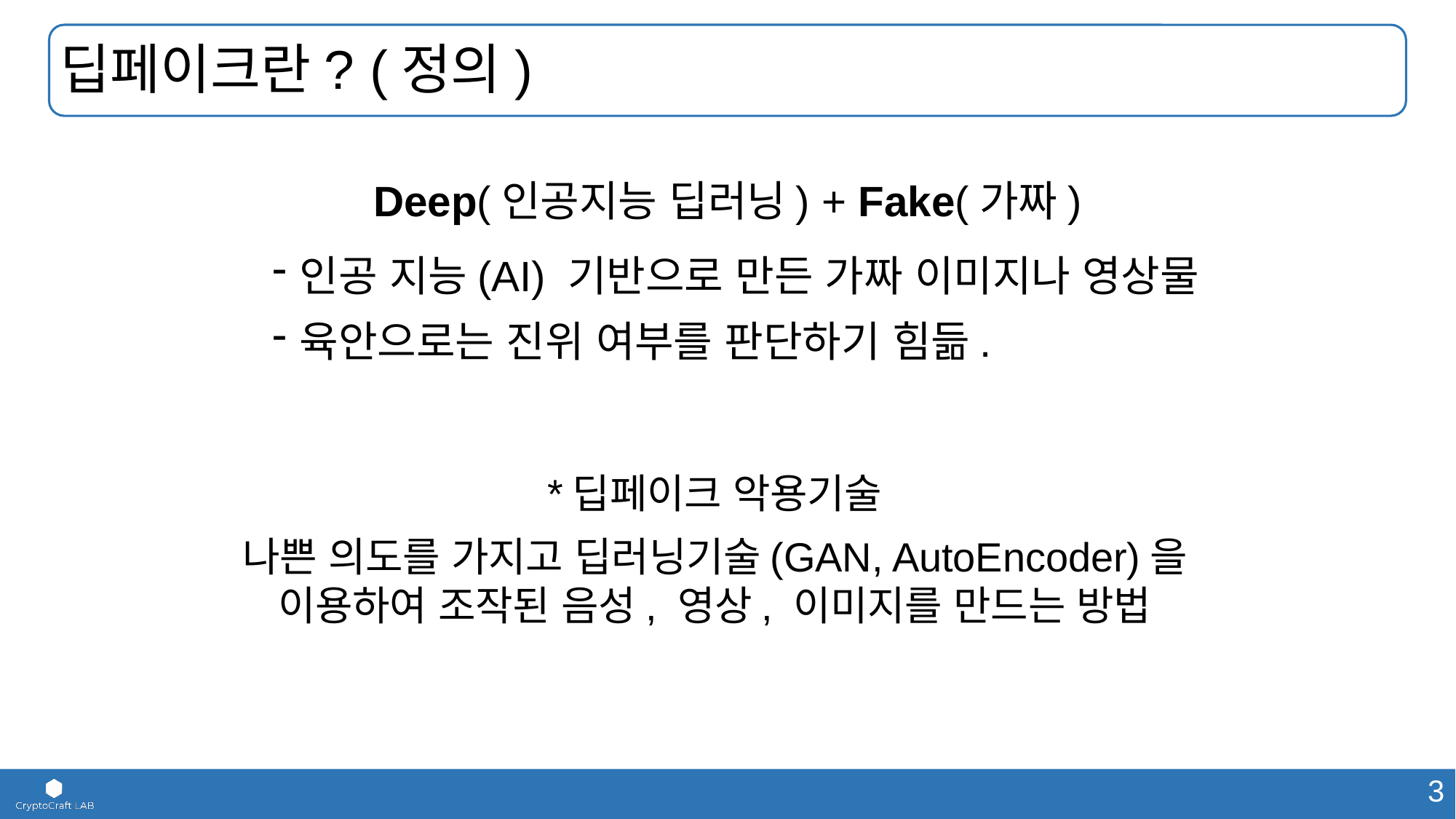

딥페이크란? (정의)
Deep(인공지능 딥러닝) + Fake(가짜)
인공 지능(AI) 기반으로 만든 가짜 이미지나 영상물
육안으로는 진위 여부를 판단하기 힘듦.
*딥페이크 악용기술
나쁜 의도를 가지고 딥러닝기술(GAN, AutoEncoder)을 이용하여 조작된 음성, 영상, 이미지를 만드는 방법